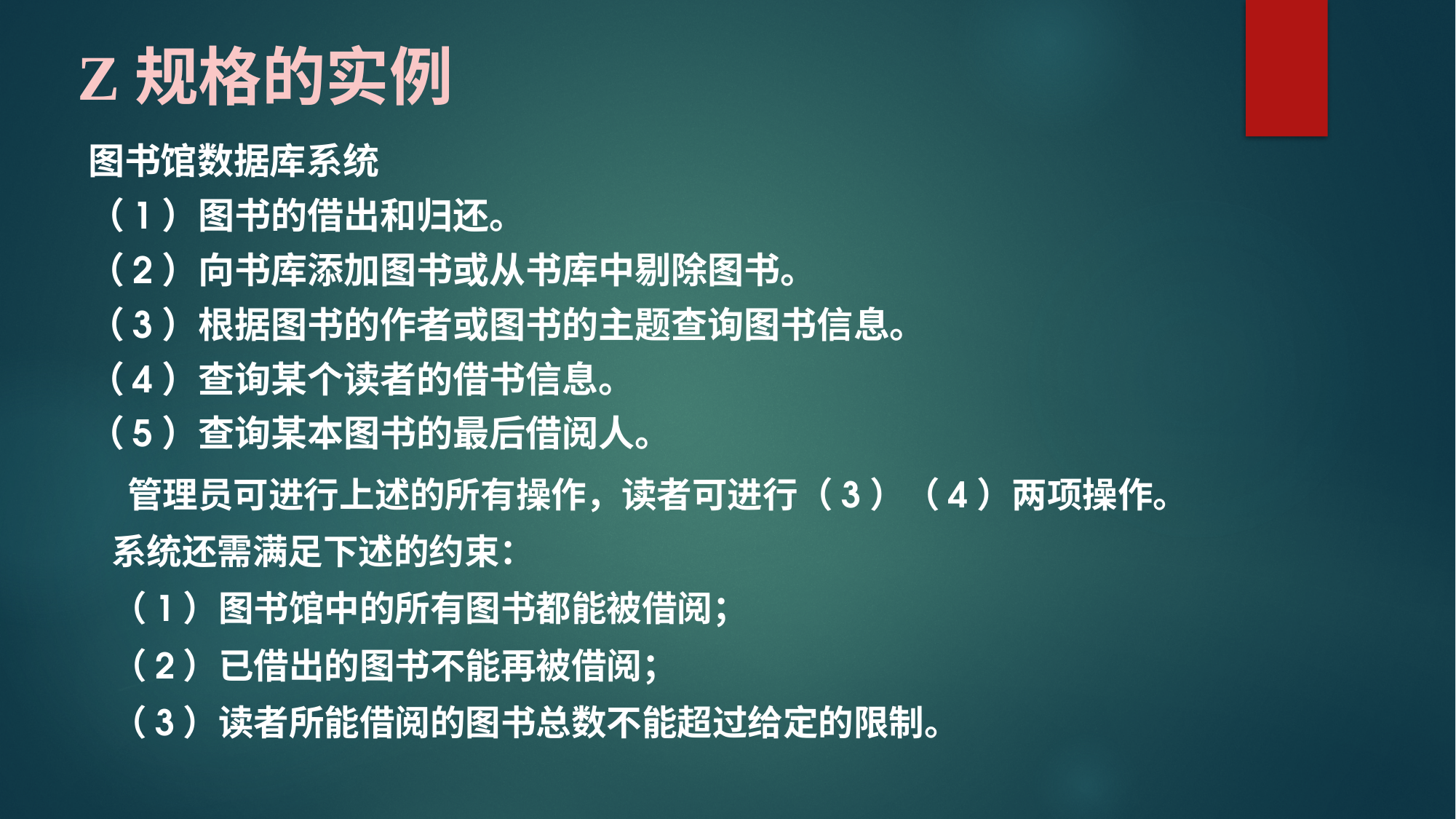

# Z规格的实例
图书馆数据库系统
（1）图书的借出和归还。
（2）向书库添加图书或从书库中剔除图书。
（3）根据图书的作者或图书的主题查询图书信息。
（4）查询某个读者的借书信息。
（5）查询某本图书的最后借阅人。
 管理员可进行上述的所有操作，读者可进行（3）（4）两项操作。
系统还需满足下述的约束：
（1）图书馆中的所有图书都能被借阅；
（2）已借出的图书不能再被借阅；
（3）读者所能借阅的图书总数不能超过给定的限制。